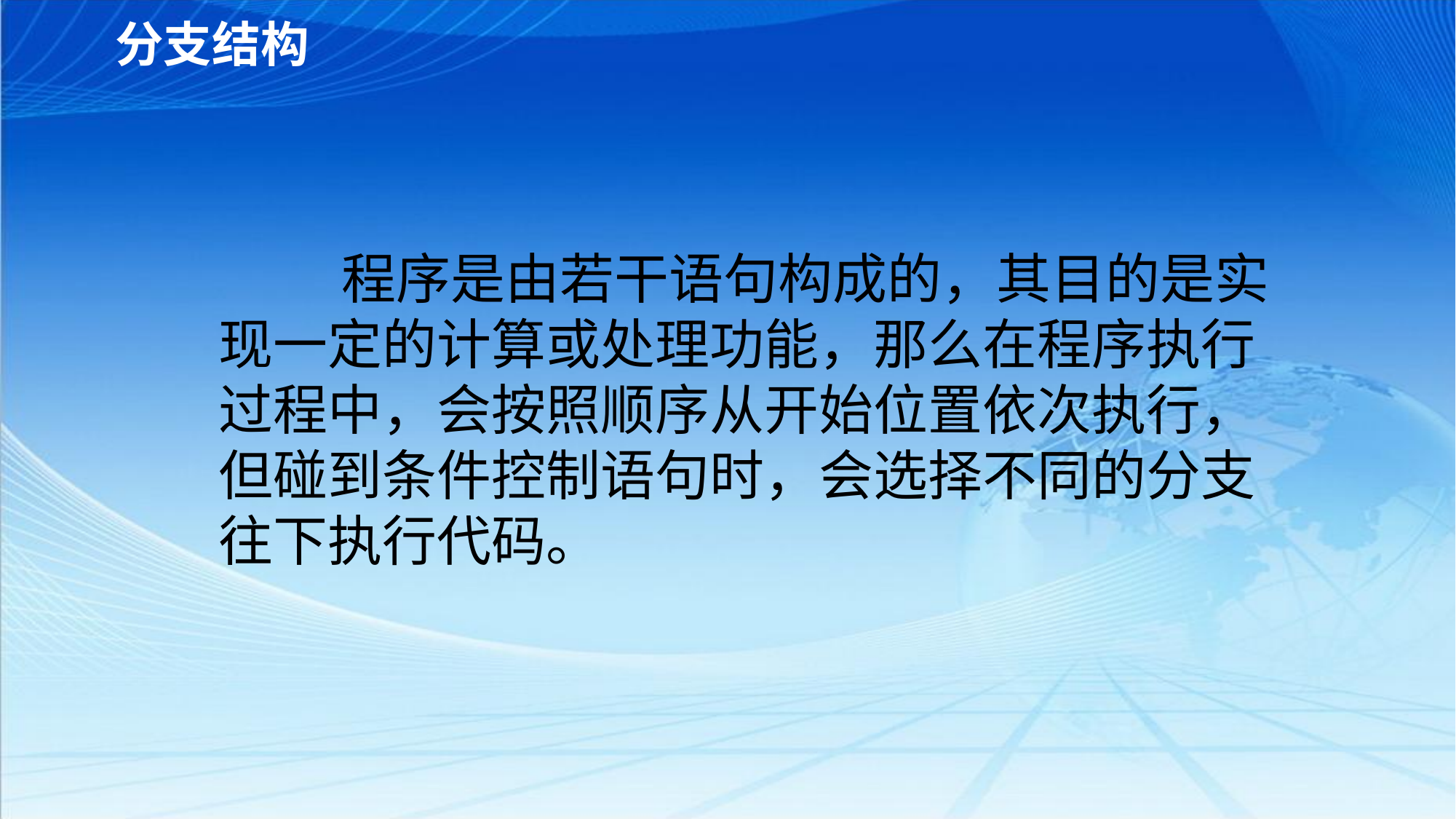

分支结构
         程序是由若干语句构成的，其目的是实现一定的计算或处理功能，那么在程序执行过程中，会按照顺序从开始位置依次执行，但碰到条件控制语句时，会选择不同的分支往下执行代码。